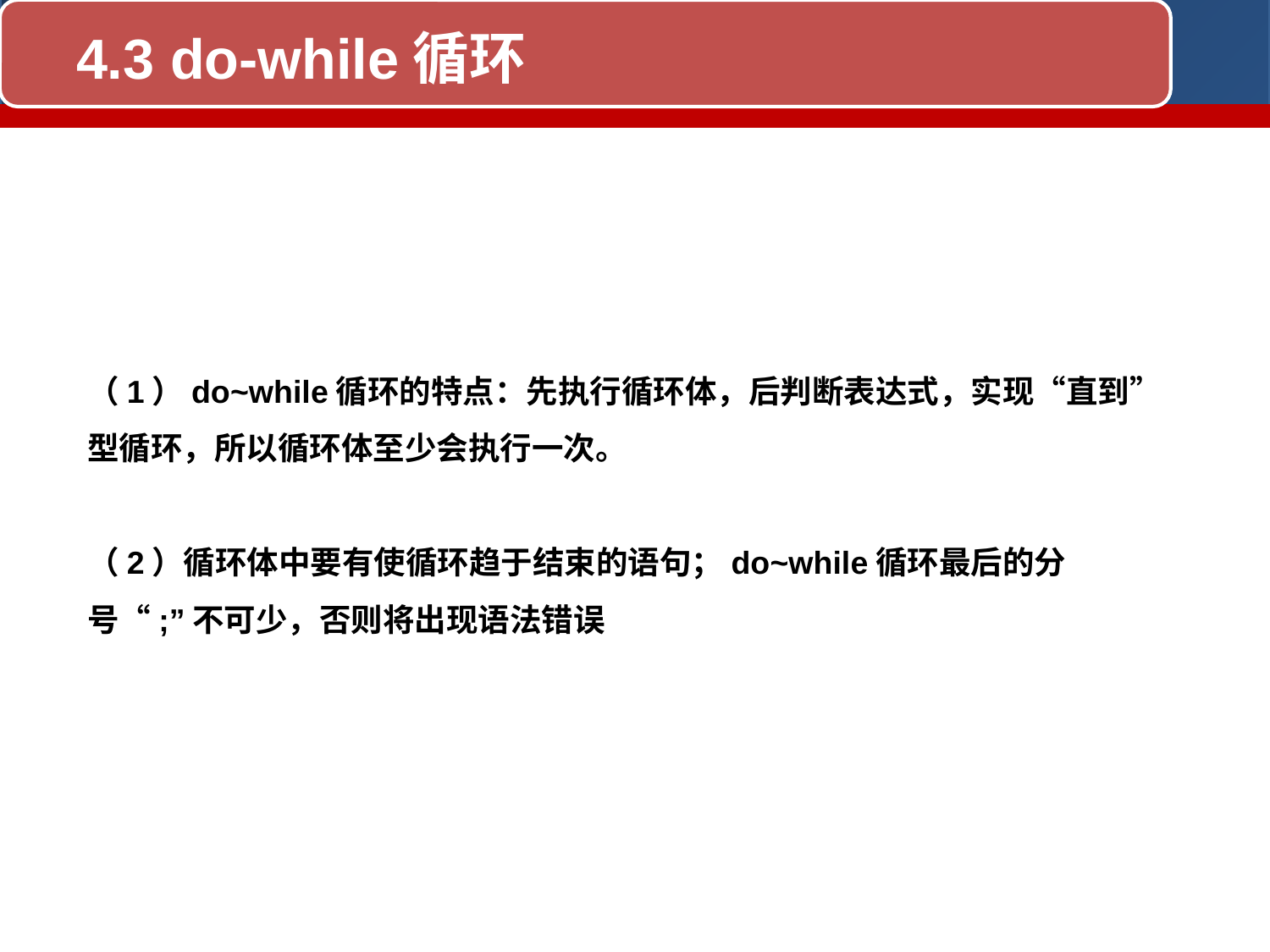

4.3 do-while循环
注意：
（1）do~while循环的特点：先执行循环体，后判断表达式，实现“直到”型循环，所以循环体至少会执行一次。

（2）循环体中要有使循环趋于结束的语句；do~while循环最后的分号“;”不可少，否则将出现语法错误